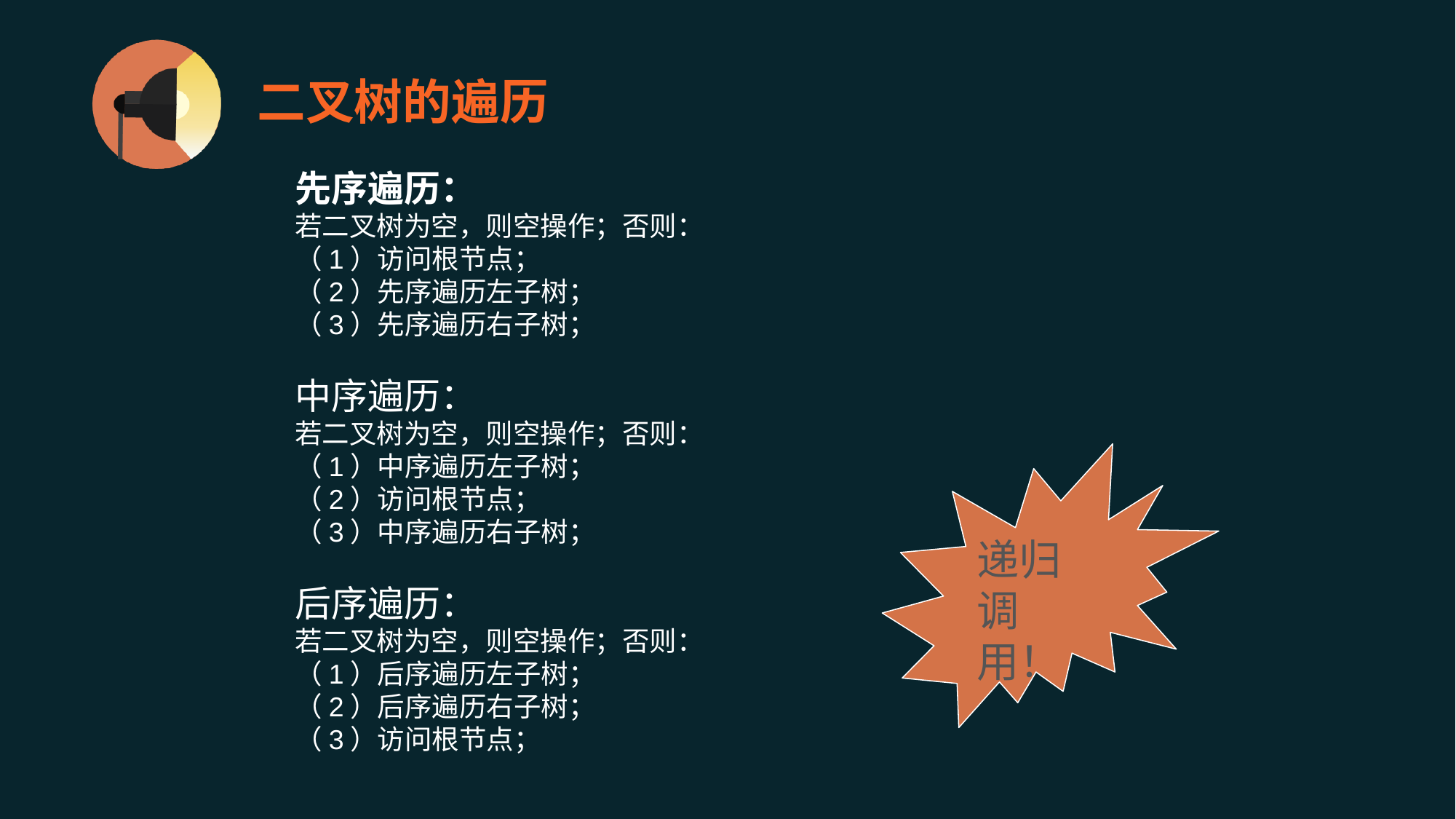

二叉树的遍历
#
先序遍历：
若二叉树为空，则空操作；否则：
（1）访问根节点；
（2）先序遍历左子树；
（3）先序遍历右子树；
中序遍历：
若二叉树为空，则空操作；否则：
（1）中序遍历左子树；
（2）访问根节点；
（3）中序遍历右子树；
递归调用！
后序遍历：
若二叉树为空，则空操作；否则：
（1）后序遍历左子树；
（2）后序遍历右子树；
（3）访问根节点；